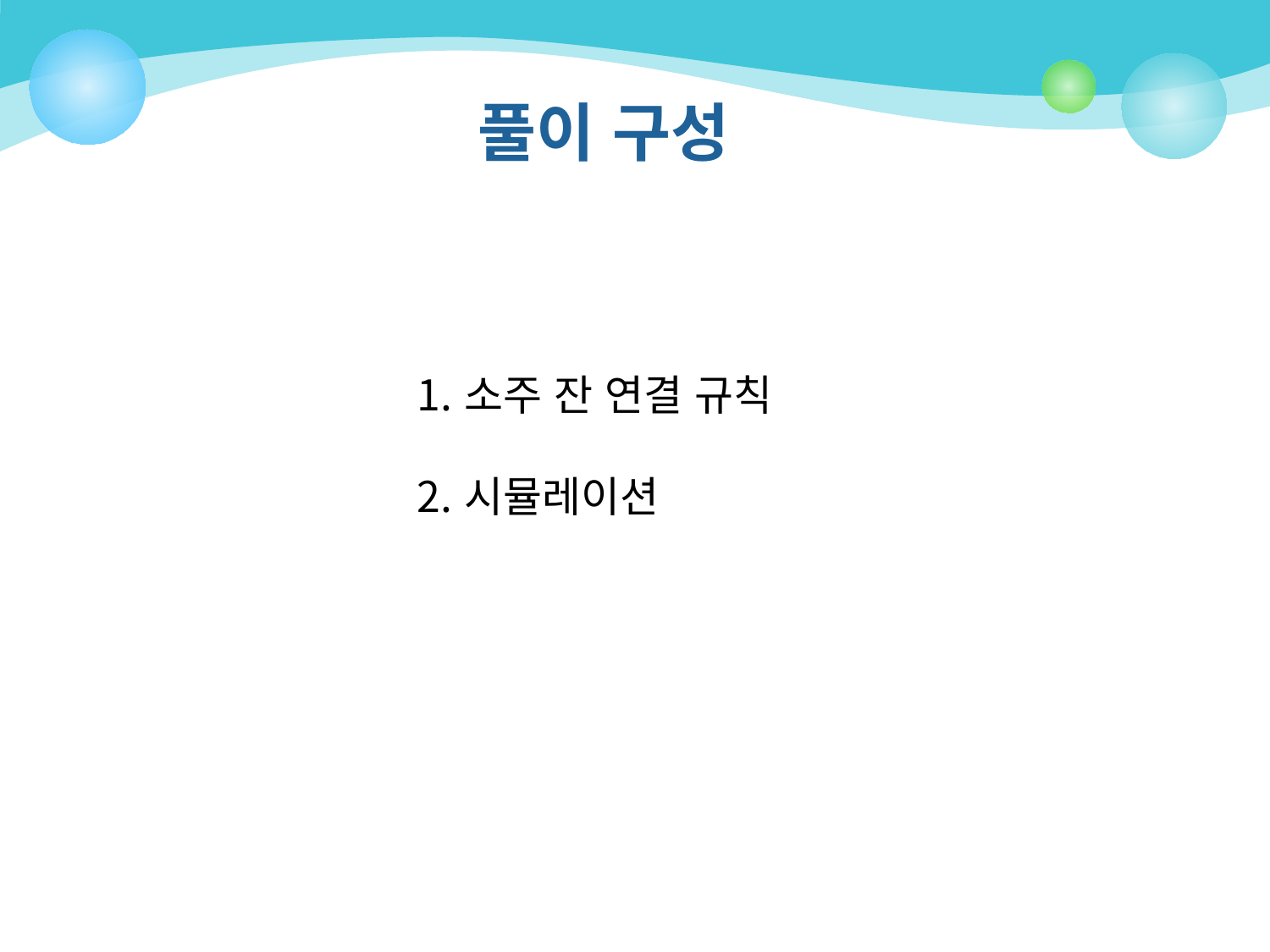

# 풀이 구성
소주 잔 연결 규칙

시뮬레이션